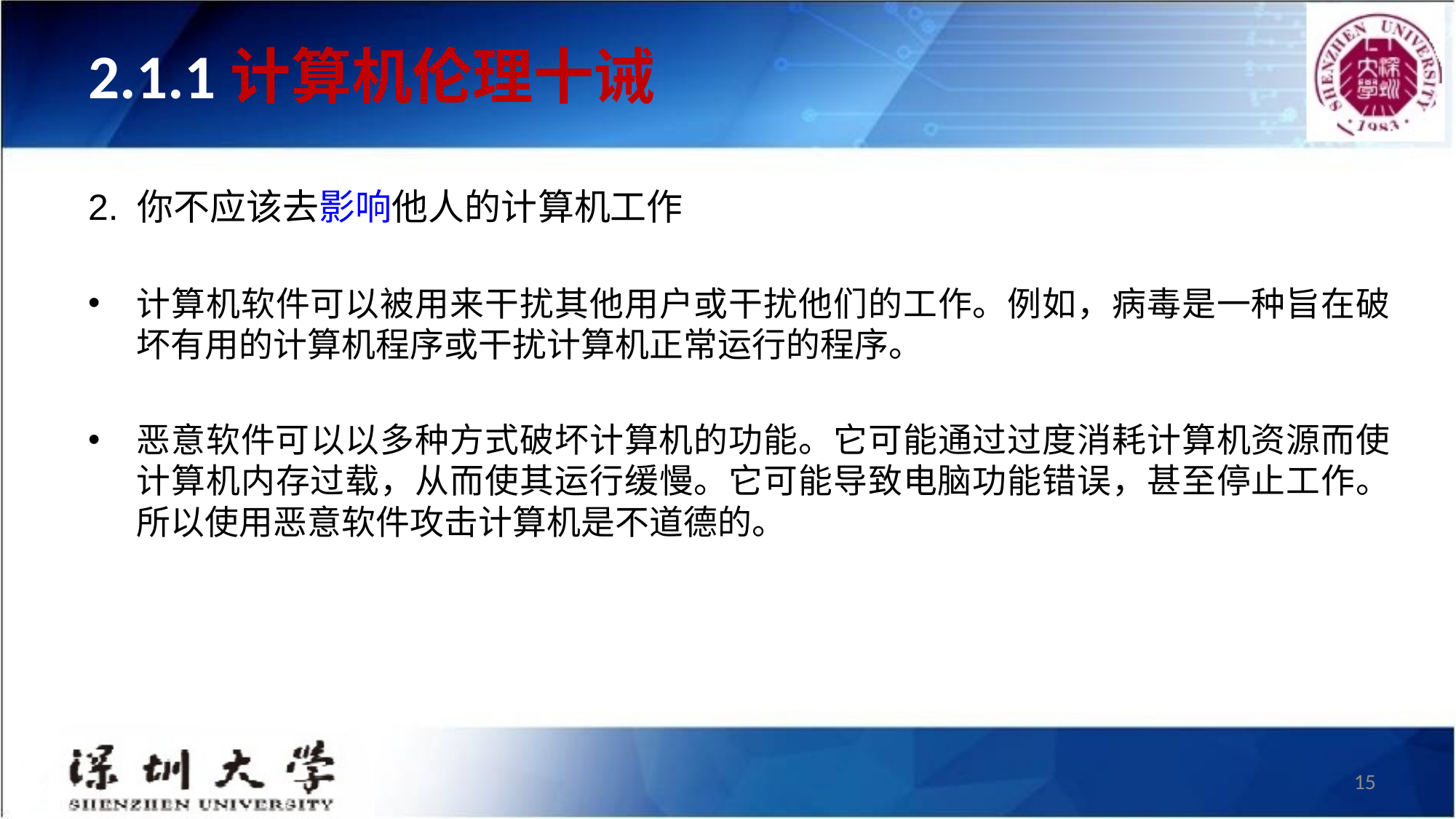

# 2.1.1计算机伦理十诫
2. 你不应该去影响他人的计算机工作

计算机软件可以被用来干扰其他用户或干扰他们的工作。例如，病毒是一种旨在破坏有用的计算机程序或干扰计算机正常运行的程序。

恶意软件可以以多种方式破坏计算机的功能。它可能通过过度消耗计算机资源而使计算机内存过载，从而使其运行缓慢。它可能导致电脑功能错误，甚至停止工作。所以使用恶意软件攻击计算机是不道德的。
15